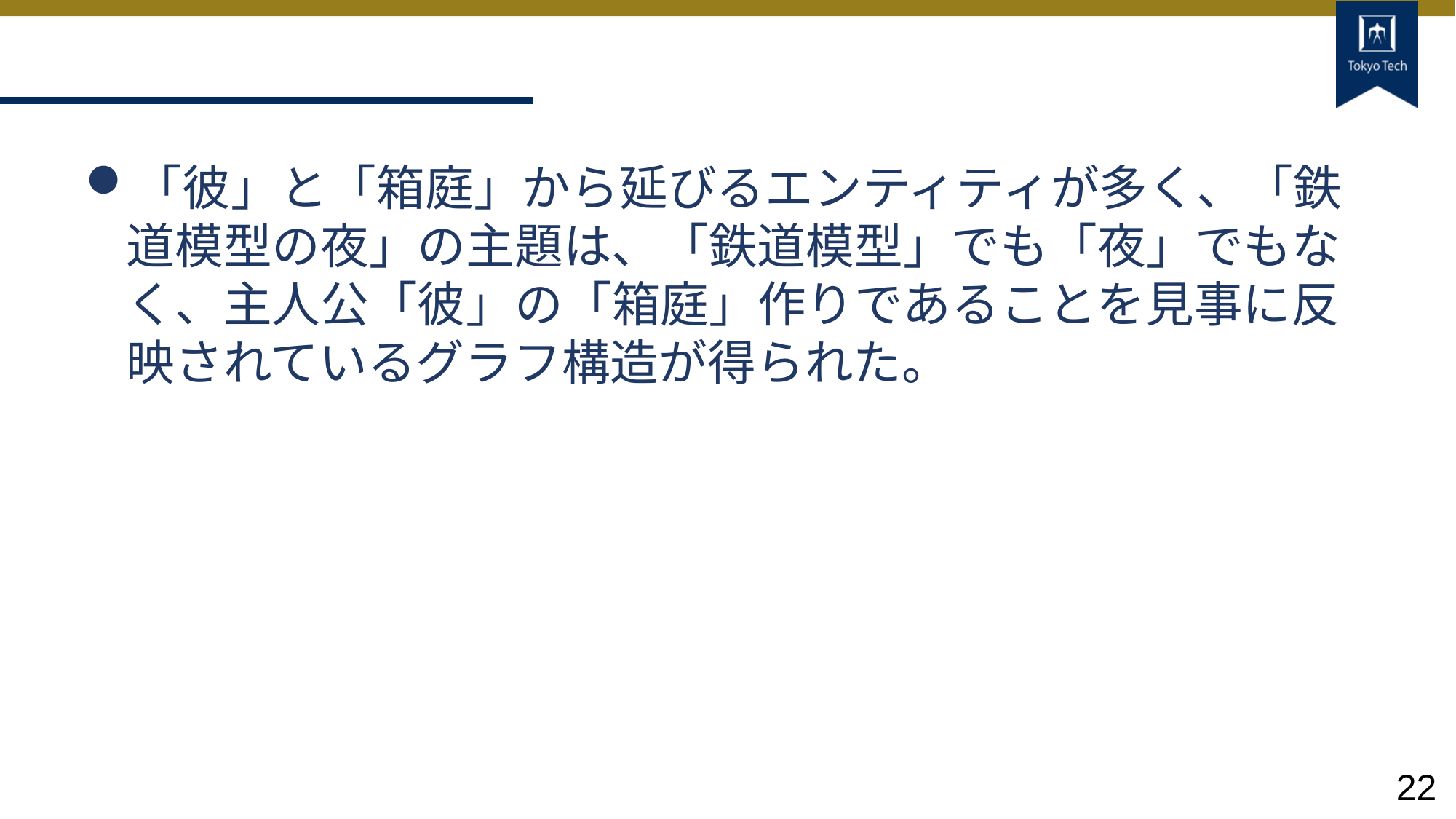

#
「彼」と「箱庭」から延びるエンティティが多く、「鉄道模型の夜」の主題は、「鉄道模型」でも「夜」でもなく、主人公「彼」の「箱庭」作りであることを見事に反映されているグラフ構造が得られた。